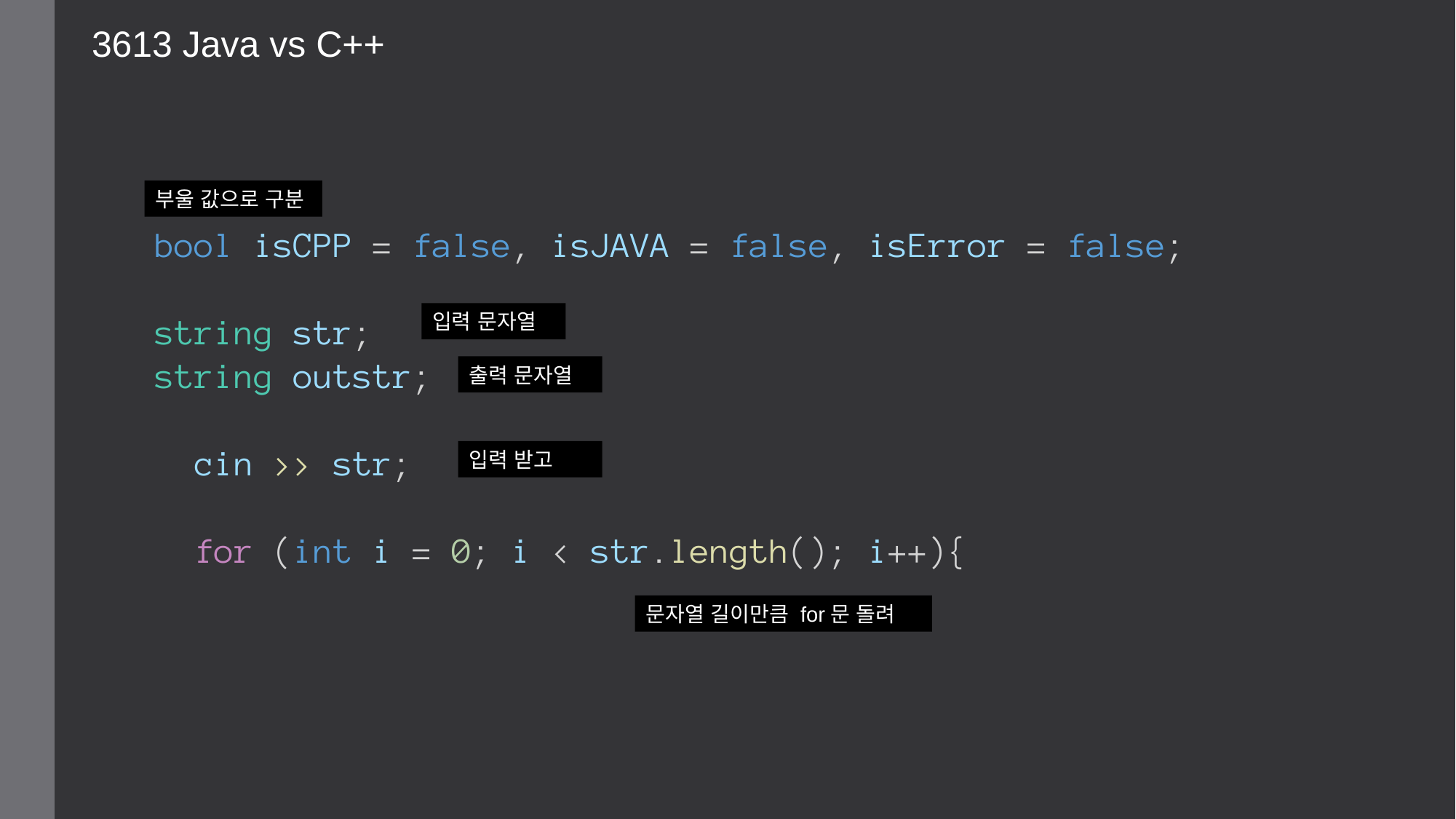

3613 Java vs C++
부울 값으로 구분
bool isCPP = false, isJAVA = false, isError = false;

string str;
string outstr;

  cin >> str;

  for (int i = 0; i < str.length(); i++){
입력 문자열
출력 문자열
입력 받고
문자열 길이만큼 for문 돌려